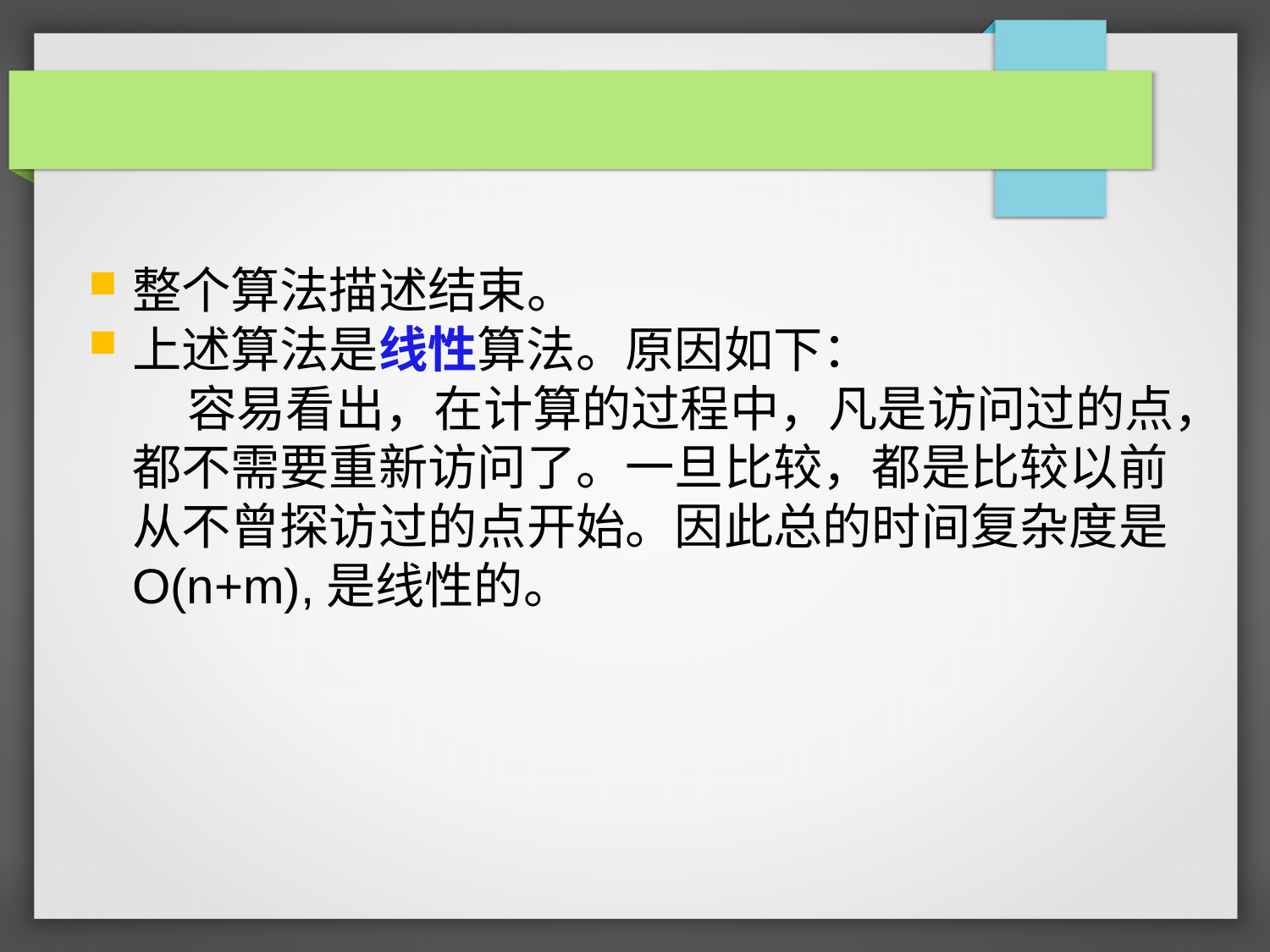

#
整个算法描述结束。
上述算法是线性算法。原因如下：
        容易看出，在计算的过程中，凡是访问过的点，都不需要重新访问了。一旦比较，都是比较以前从不曾探访过的点开始。因此总的时间复杂度是O(n+m),是线性的。